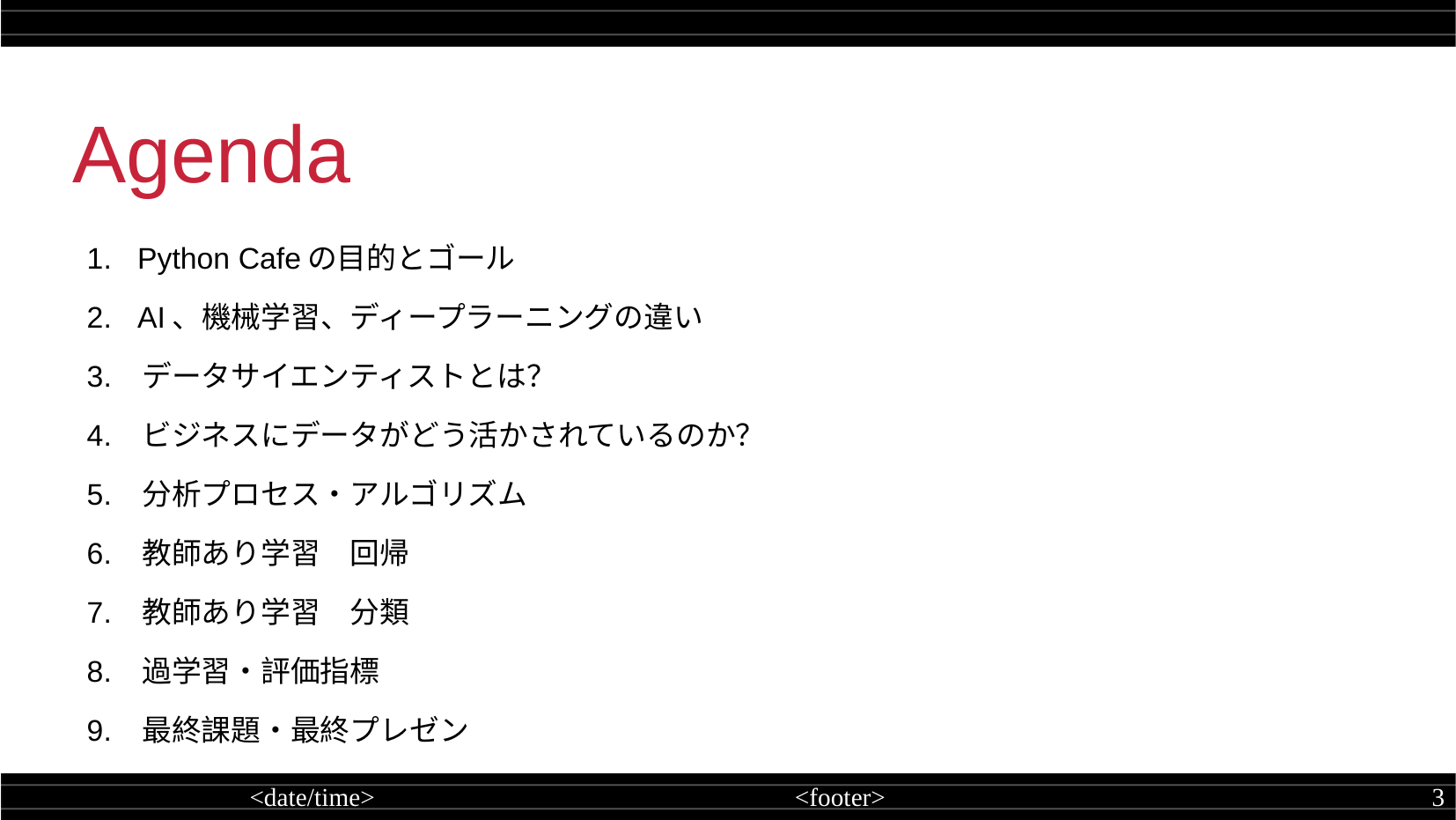

Agenda
 Python Cafeの目的とゴール
 AI、機械学習、ディープラーニングの違い
 データサイエンティストとは？
 ビジネスにデータがどう活かされているのか？
 分析プロセス・アルゴリズム
 教師あり学習　回帰
 教師あり学習　分類
 過学習・評価指標
 最終課題・最終プレゼン